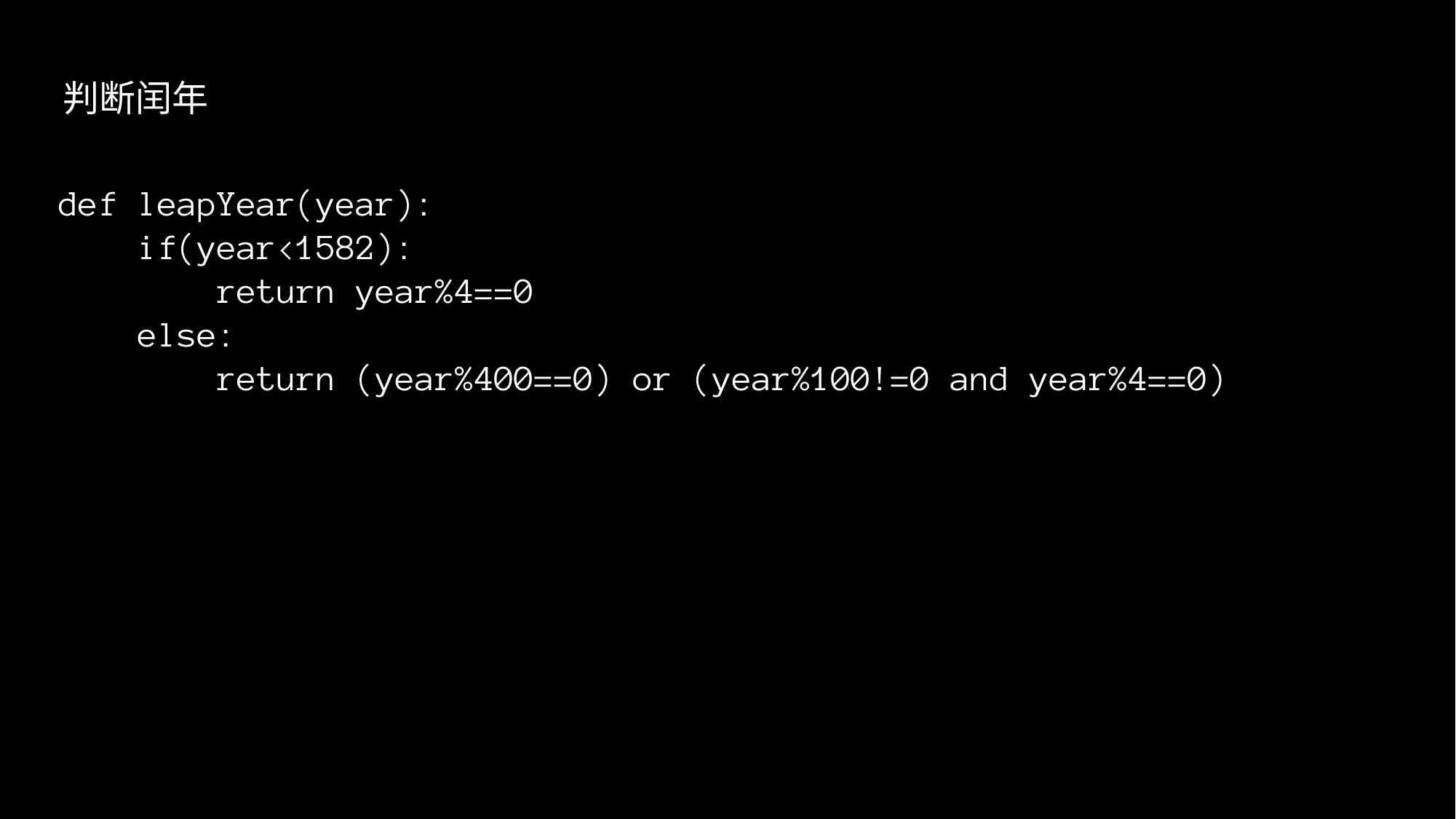

判断闰年
def leapYear(year):
    if(year<1582):
        return year%4==0
    else:
        return (year%400==0) or (year%100!=0 and year%4==0)